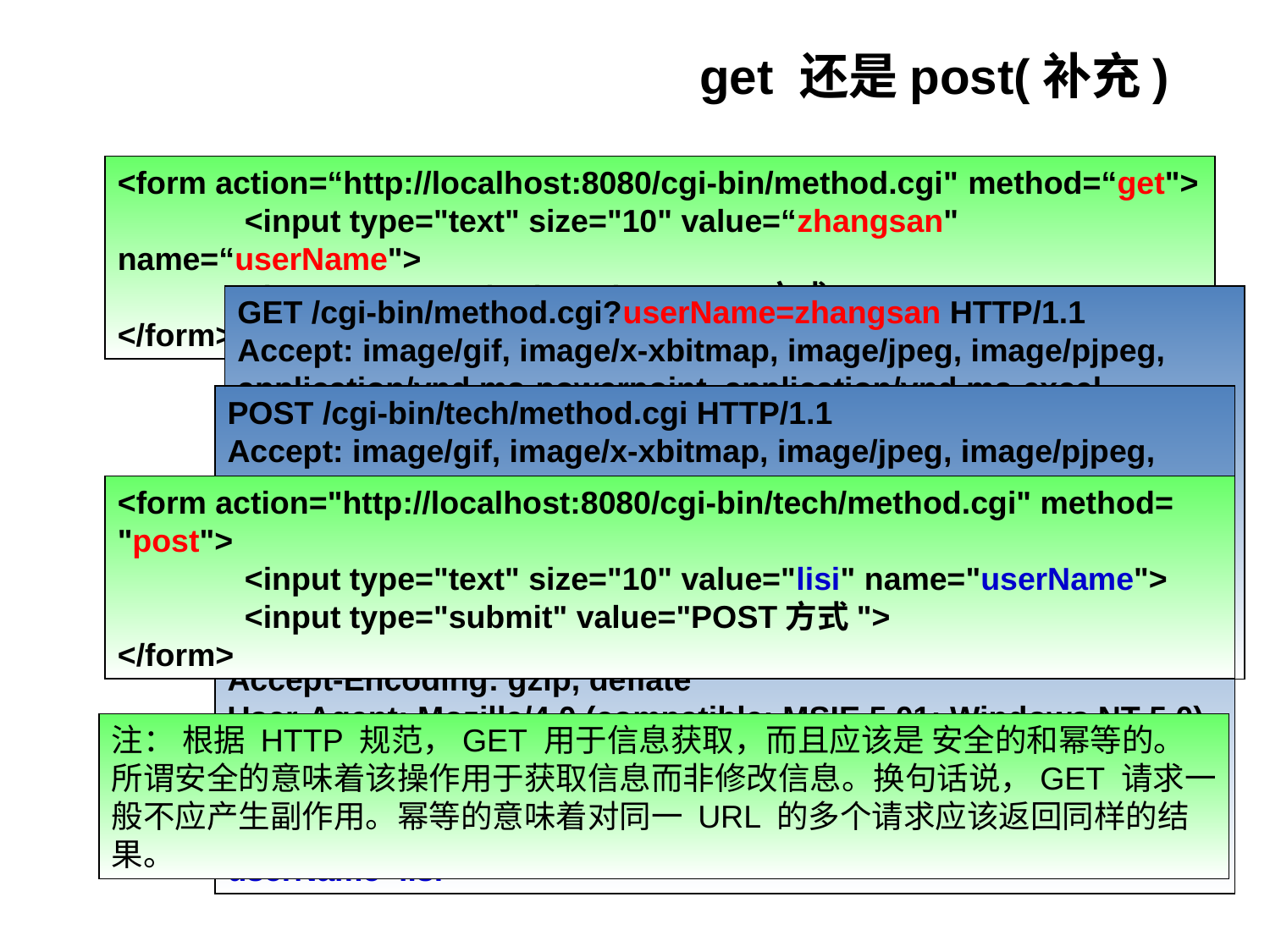

# get 还是post(补充)
<form action=“http://localhost:8080/cgi-bin/method.cgi" method=“get">
	<input type="text" size="10" value=“zhangsan" name=“userName">
	<input type="submit" value="GET方式">
</form>
GET /cgi-bin/method.cgi?userName=zhangsan HTTP/1.1
Accept: image/gif, image/x-xbitmap, image/jpeg, image/pjpeg, application/vnd.ms-powerpoint, application/vnd.ms-excel, application/msword, */*
Referer: http://localhost//other.html
Accept-Language: zh-cn
Accept-Encoding: gzip, deflate
User-Agent: Mozilla/4.0 (compatible; MSIE 5.01; Windows NT 5.0)
Host: localhost:8080
Connection: Keep-Alive
POST /cgi-bin/tech/method.cgi HTTP/1.1
Accept: image/gif, image/x-xbitmap, image/jpeg, image/pjpeg, application/vnd.ms-
powerpoint, application/vnd.ms-excel, application/msword, */*
Referer: http://localhost//other.html
Accept-Language: zh-cn
Content-Type: application/x-www-form-urlencoded
Accept-Encoding: gzip, deflate
User-Agent: Mozilla/4.0 (compatible; MSIE 5.01; Windows NT 5.0)
Host: localhost:8080
Content-Length: 9
Connection: Keep-Alive
userName=lisi
<form action="http://localhost:8080/cgi-bin/tech/method.cgi" method= "post">
	<input type="text" size="10" value="lisi" name="userName">
	<input type="submit" value="POST方式">
</form>
注： 根据 HTTP 规范，GET 用于信息获取，而且应该是 安全的和幂等的。所谓安全的意味着该操作用于获取信息而非修改信息。换句话说，GET 请求一般不应产生副作用。幂等的意味着对同一 URL 的多个请求应该返回同样的结果。